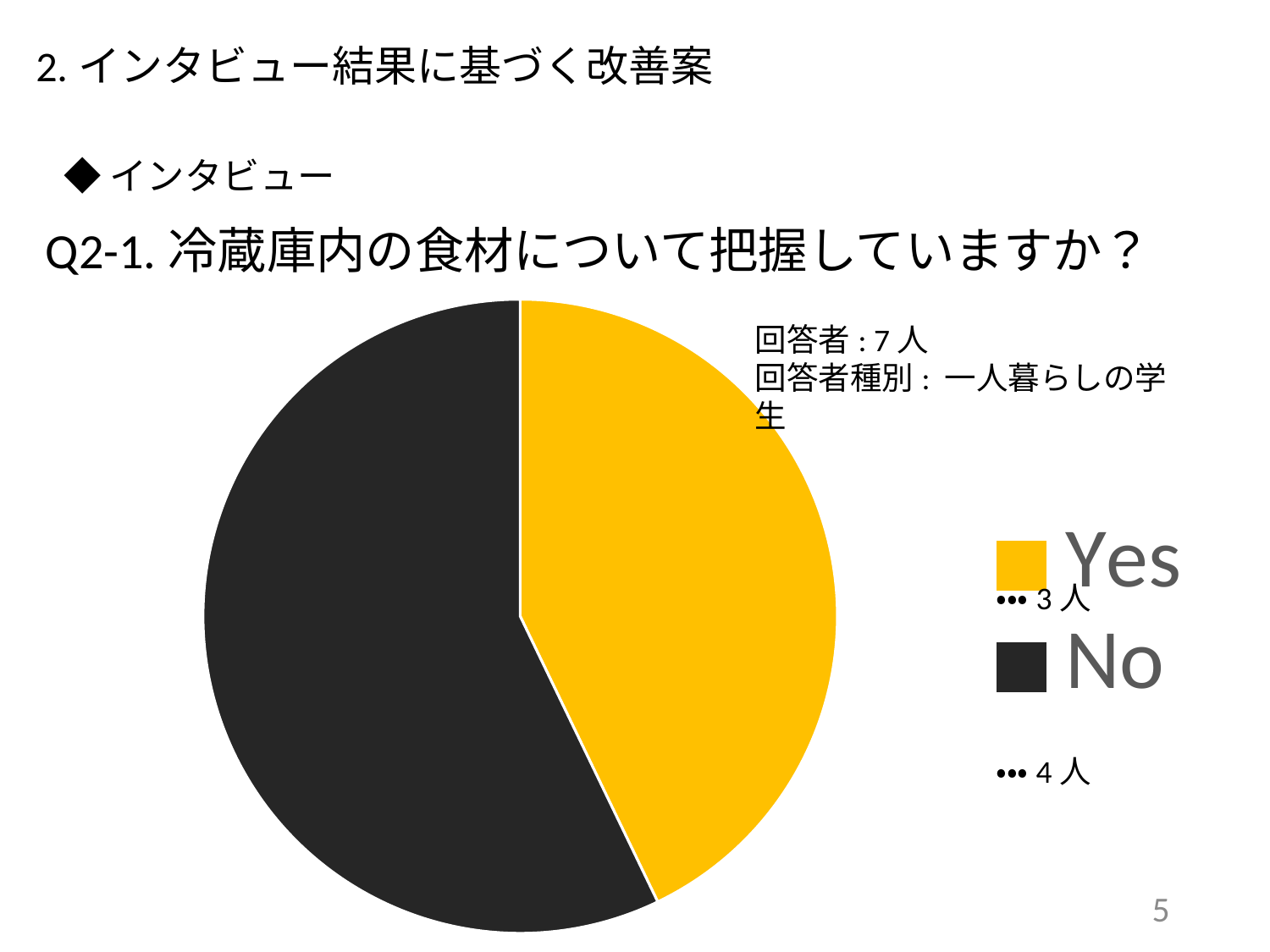

# 2.インタビュー結果に基づく改善案
◆インタビュー
Q2-1.冷蔵庫内の食材について把握していますか？

### Chart

| Category | 人数(7人中) |
|---|---|
| Yes | 3.0 |
| No | 4.0 |
回答者: 7人
回答者種別: 一人暮らしの学生
・・・3人
・・・4人
5